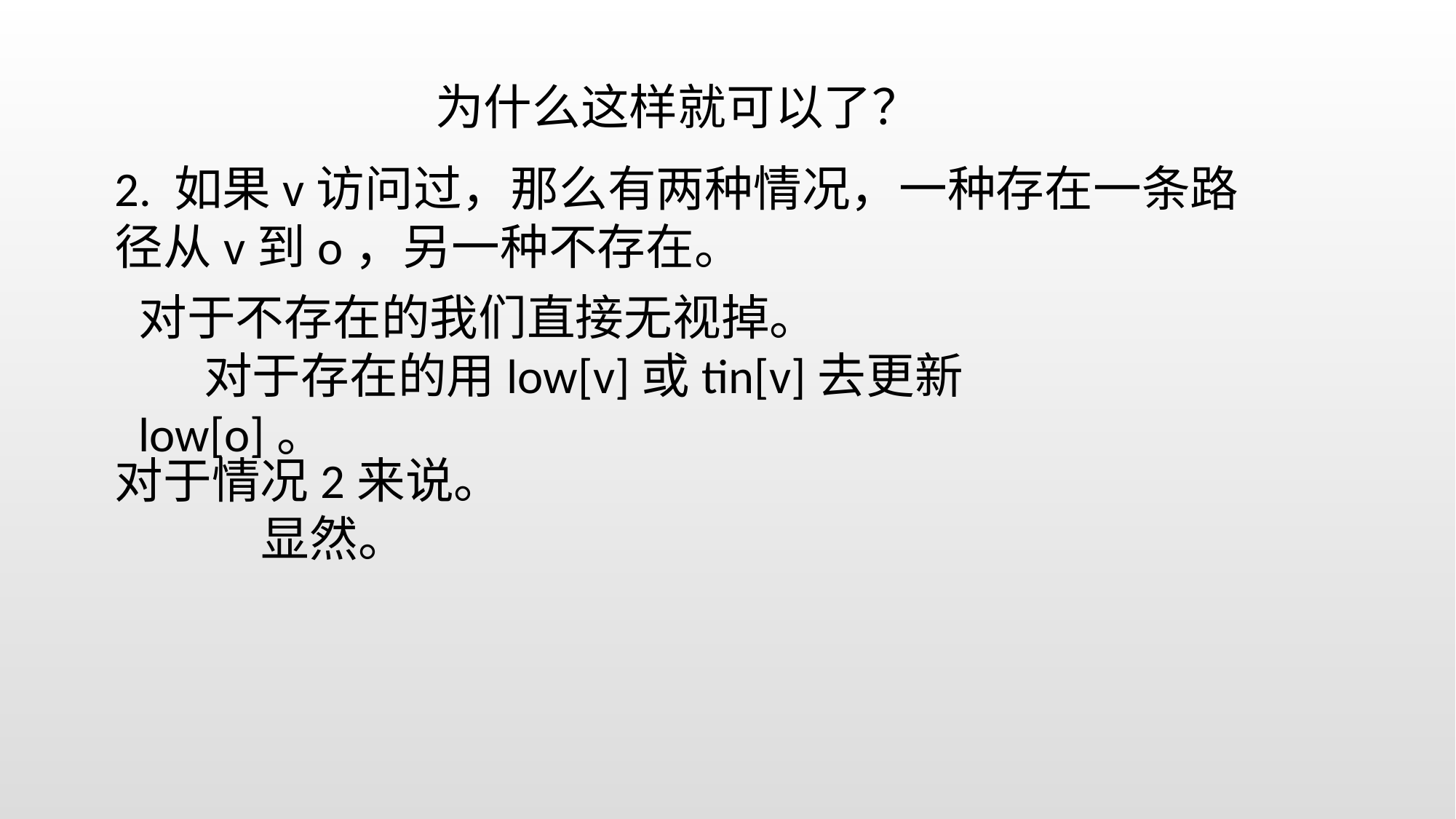

为什么这样就可以了？
2. 如果v访问过，那么有两种情况，一种存在一条路径从v到o，另一种不存在。
对于不存在的我们直接无视掉。  对于存在的用low[v]或tin[v]去更新low[o]。
对于情况2来说。显然。